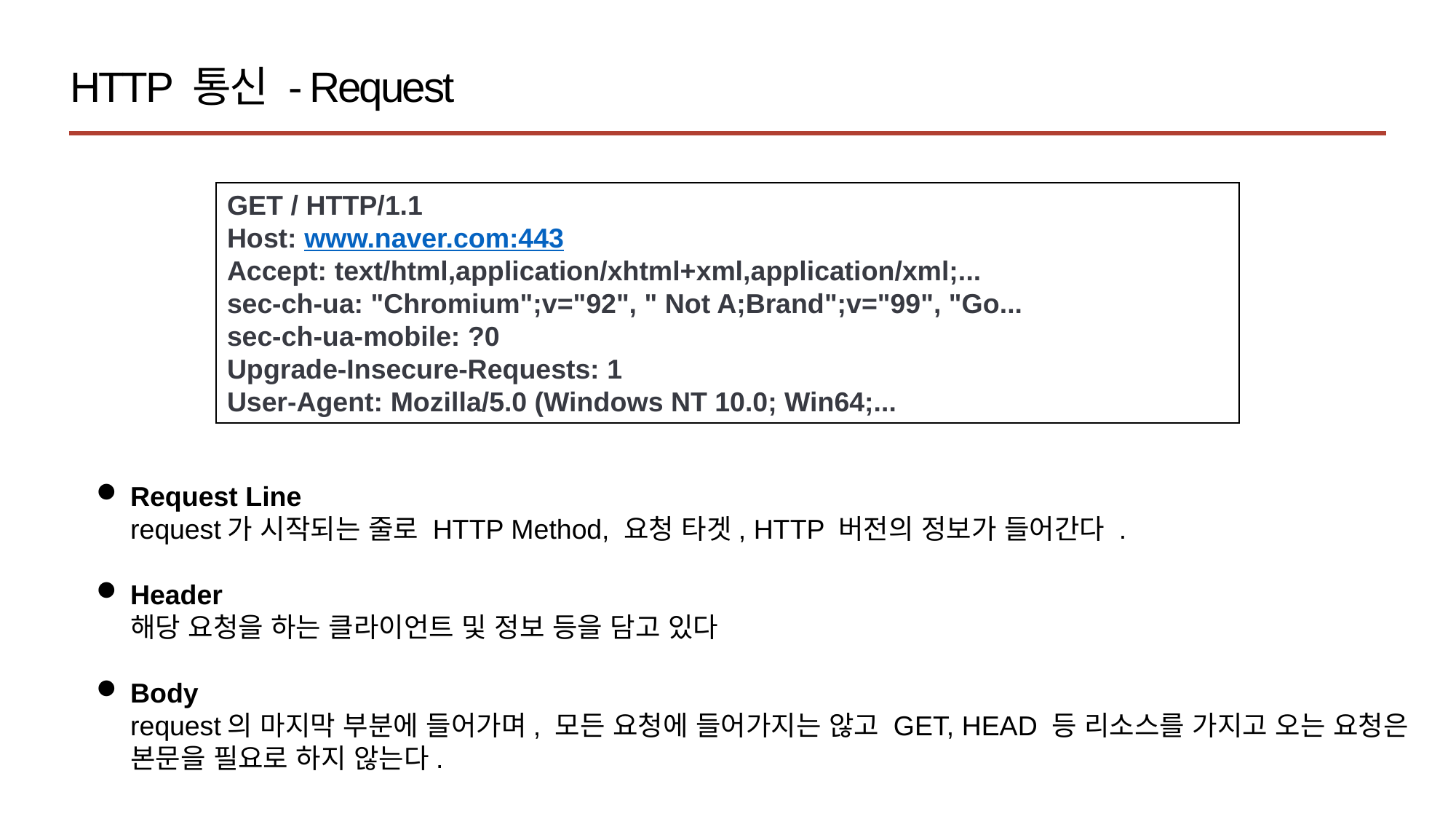

HTTP 통신 - Request
GET / HTTP/1.1
Host: www.naver.com:443
Accept: text/html,application/xhtml+xml,application/xml;...
sec-ch-ua: "Chromium";v="92", " Not A;Brand";v="99", "Go...
sec-ch-ua-mobile: ?0
Upgrade-Insecure-Requests: 1
User-Agent: Mozilla/5.0 (Windows NT 10.0; Win64;...
Request Line
request가 시작되는 줄로 HTTP Method, 요청 타겟, HTTP 버전의 정보가 들어간다 .

Header
해당 요청을 하는 클라이언트 및 정보 등을 담고 있다

Body
request의 마지막 부분에 들어가며, 모든 요청에 들어가지는 않고 GET, HEAD 등 리소스를 가지고 오는 요청은 본문을 필요로 하지 않는다.